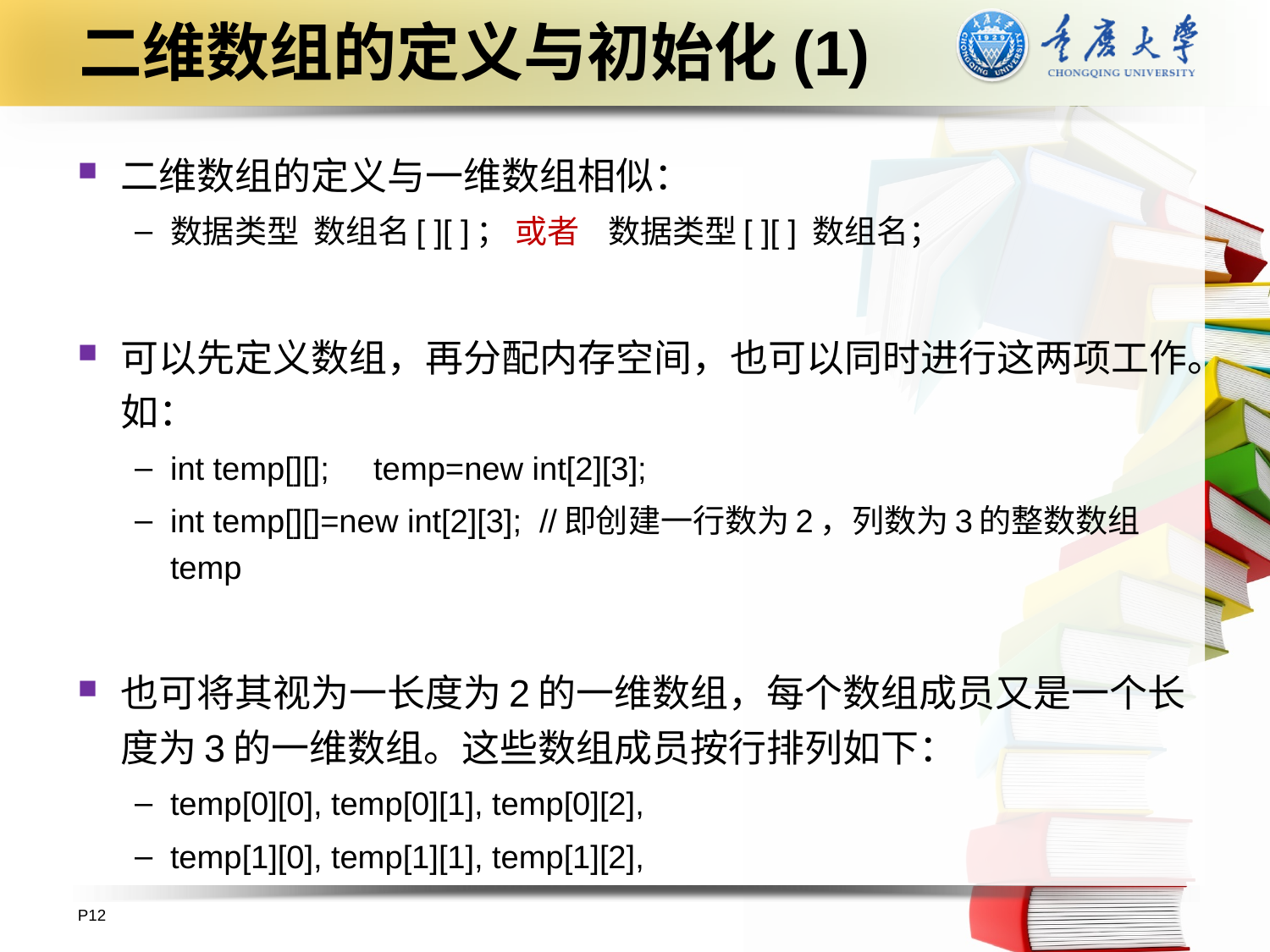

# 二维数组的定义与初始化(1)
二维数组的定义与一维数组相似：
数据类型  数组名[ ][ ]； 或者    数据类型[ ][ ] 数组名；

可以先定义数组，再分配内存空间，也可以同时进行这两项工作。如：
int temp[][];     temp=new int[2][3];
int temp[][]=new int[2][3];  //即创建一行数为2，列数为3的整数数组temp

也可将其视为一长度为2的一维数组，每个数组成员又是一个长度为3的一维数组。这些数组成员按行排列如下：
temp[0][0], temp[0][1], temp[0][2],
temp[1][0], temp[1][1], temp[1][2],

P12